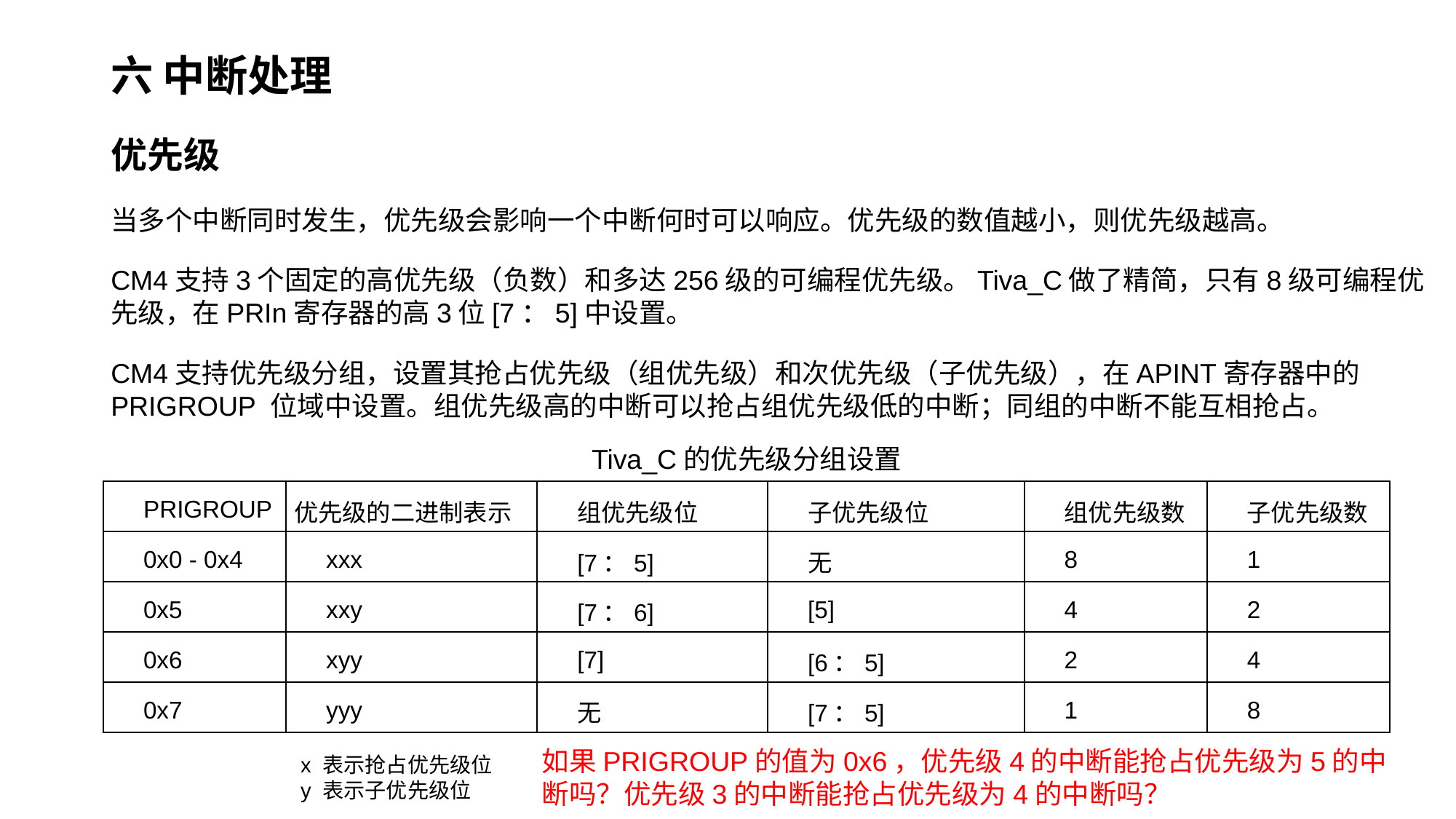

# 六 中断处理
优先级
当多个中断同时发生，优先级会影响一个中断何时可以响应。优先级的数值越小，则优先级越高。
CM4支持3个固定的高优先级（负数）和多达256级的可编程优先级。Tiva_C做了精简，只有8级可编程优先级，在PRIn寄存器的高3位[7：5]中设置。
CM4支持优先级分组，设置其抢占优先级（组优先级）和次优先级（子优先级），在APINT寄存器中的PRIGROUP 位域中设置。组优先级高的中断可以抢占组优先级低的中断；同组的中断不能互相抢占。

Tiva_C的优先级分组设置
| PRIGROUP | 优先级的二进制表示 | 组优先级位 | 子优先级位 | 组优先级数 | 子优先级数 |
| --- | --- | --- | --- | --- | --- |
| 0x0 - 0x4 | xxx | [7：5] | 无 | 8 | 1 |
| 0x5 | xxy | [7：6] | [5] | 4 | 2 |
| 0x6 | xyy | [7] | [6：5] | 2 | 4 |
| 0x7 | yyy | 无 | [7：5] | 1 | 8 |
如果PRIGROUP的值为0x6，优先级4的中断能抢占优先级为5的中断吗？优先级3的中断能抢占优先级为4的中断吗？
x 表示抢占优先级位
y 表示子优先级位